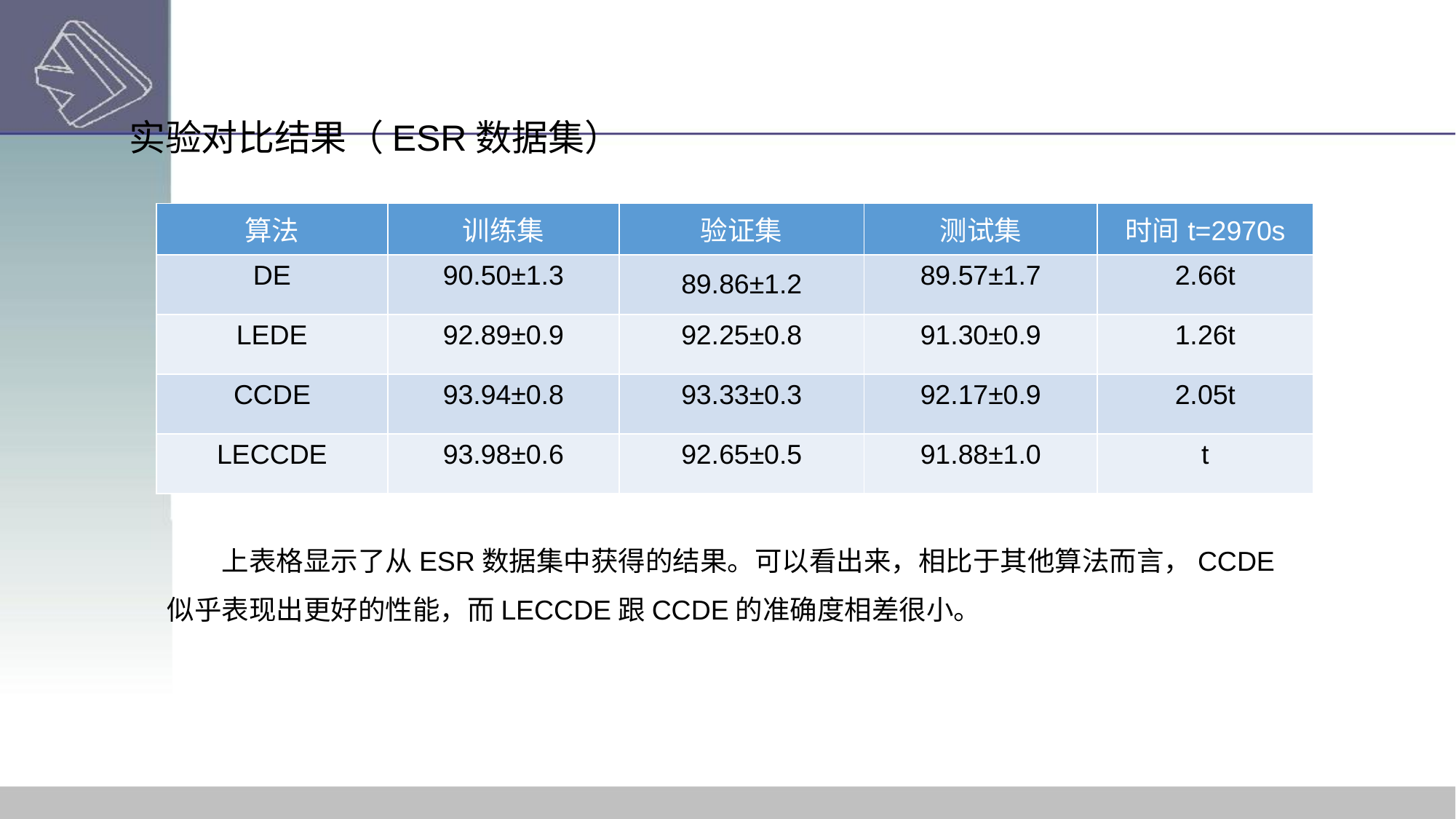

实验对比结果（ESR数据集）
| 算法 | 训练集 | 验证集 | 测试集 | 时间t=2970s |
| --- | --- | --- | --- | --- |
| DE | 90.50±1.3 | 89.86±1.2 | 89.57±1.7 | 2.66t |
| LEDE | 92.89±0.9 | 92.25±0.8 | 91.30±0.9 | 1.26t |
| CCDE | 93.94±0.8 | 93.33±0.3 | 92.17±0.9 | 2.05t |
| LECCDE | 93.98±0.6 | 92.65±0.5 | 91.88±1.0 | t |
上表格显示了从ESR数据集中获得的结果。可以看出来，相比于其他算法而言，CCDE似乎表现出更好的性能，而LECCDE跟CCDE的准确度相差很小。